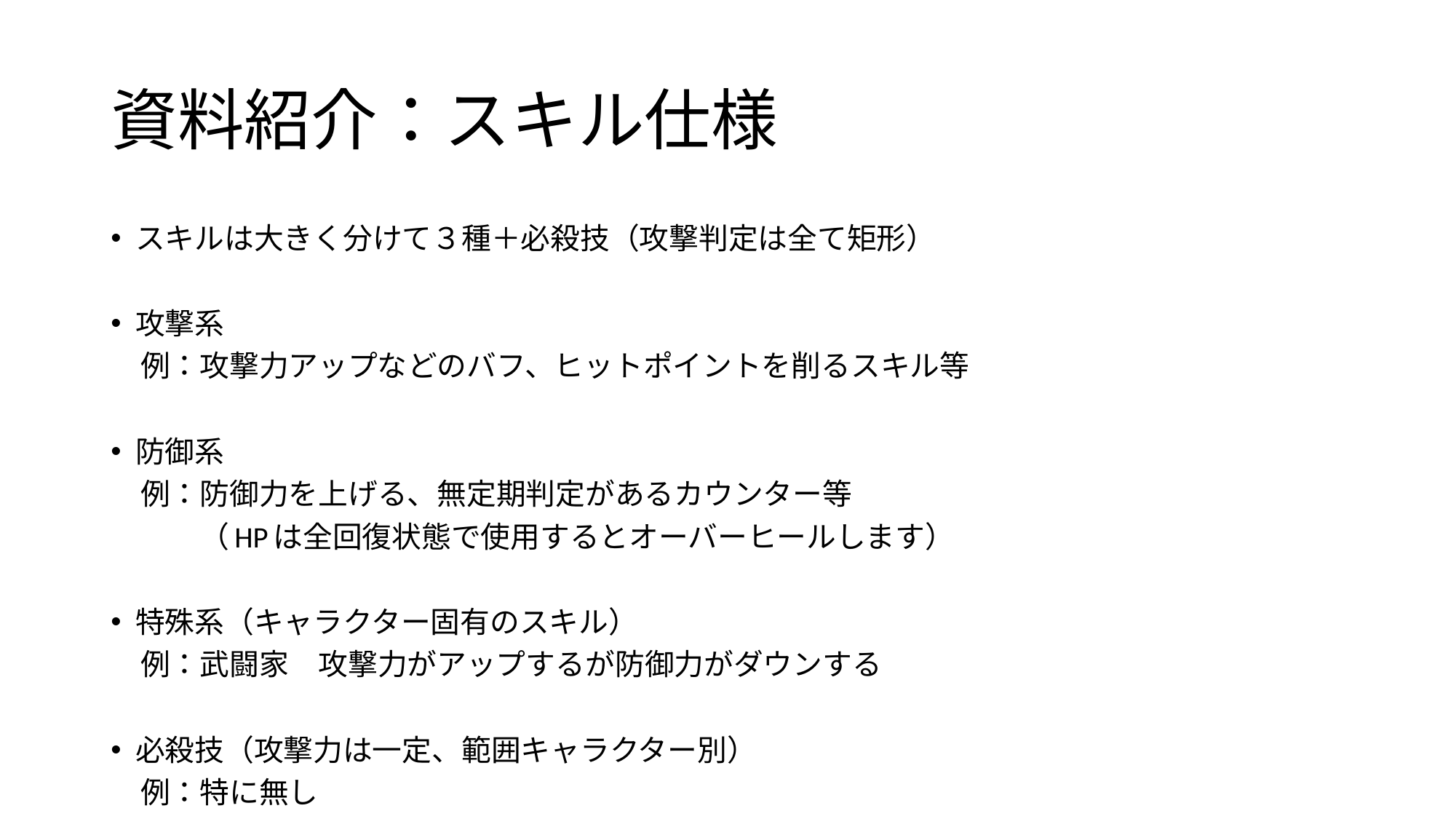

# 資料紹介：スキル仕様
スキルは大きく分けて３種＋必殺技（攻撃判定は全て矩形）

攻撃系
　例：攻撃力アップなどのバフ、ヒットポイントを削るスキル等

防御系
　例：防御力を上げる、無定期判定があるカウンター等
　　　（HPは全回復状態で使用するとオーバーヒールします）

特殊系（キャラクター固有のスキル）
　例：武闘家　攻撃力がアップするが防御力がダウンする

必殺技（攻撃力は一定、範囲キャラクター別）
　例：特に無し